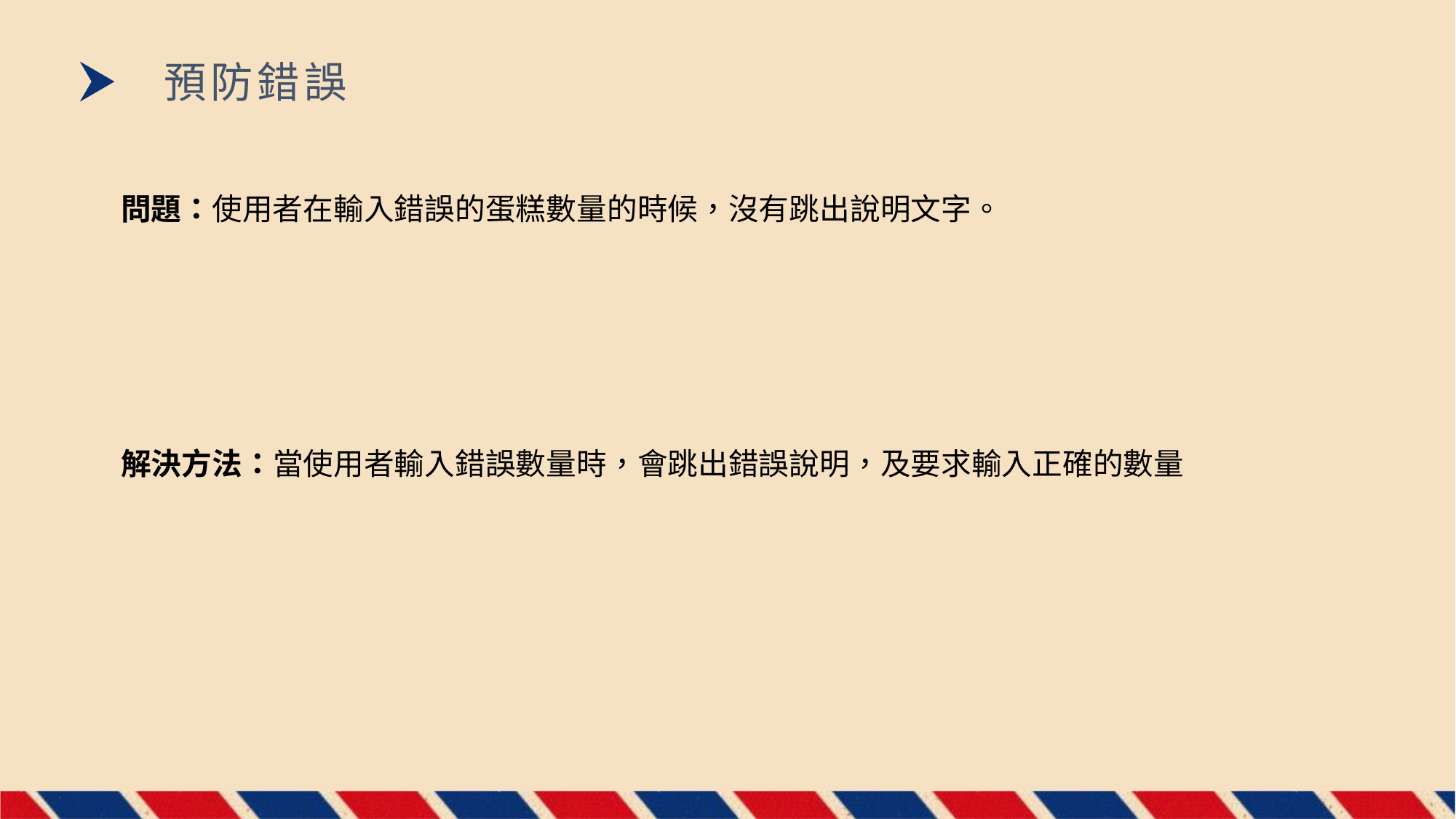

預防錯誤

問題：使用者在輸入錯誤的蛋糕數量的時候，沒有跳出說明文字。

解決方法：當使用者輸入錯誤數量時，會跳出錯誤說明，及要求輸入正確的數量